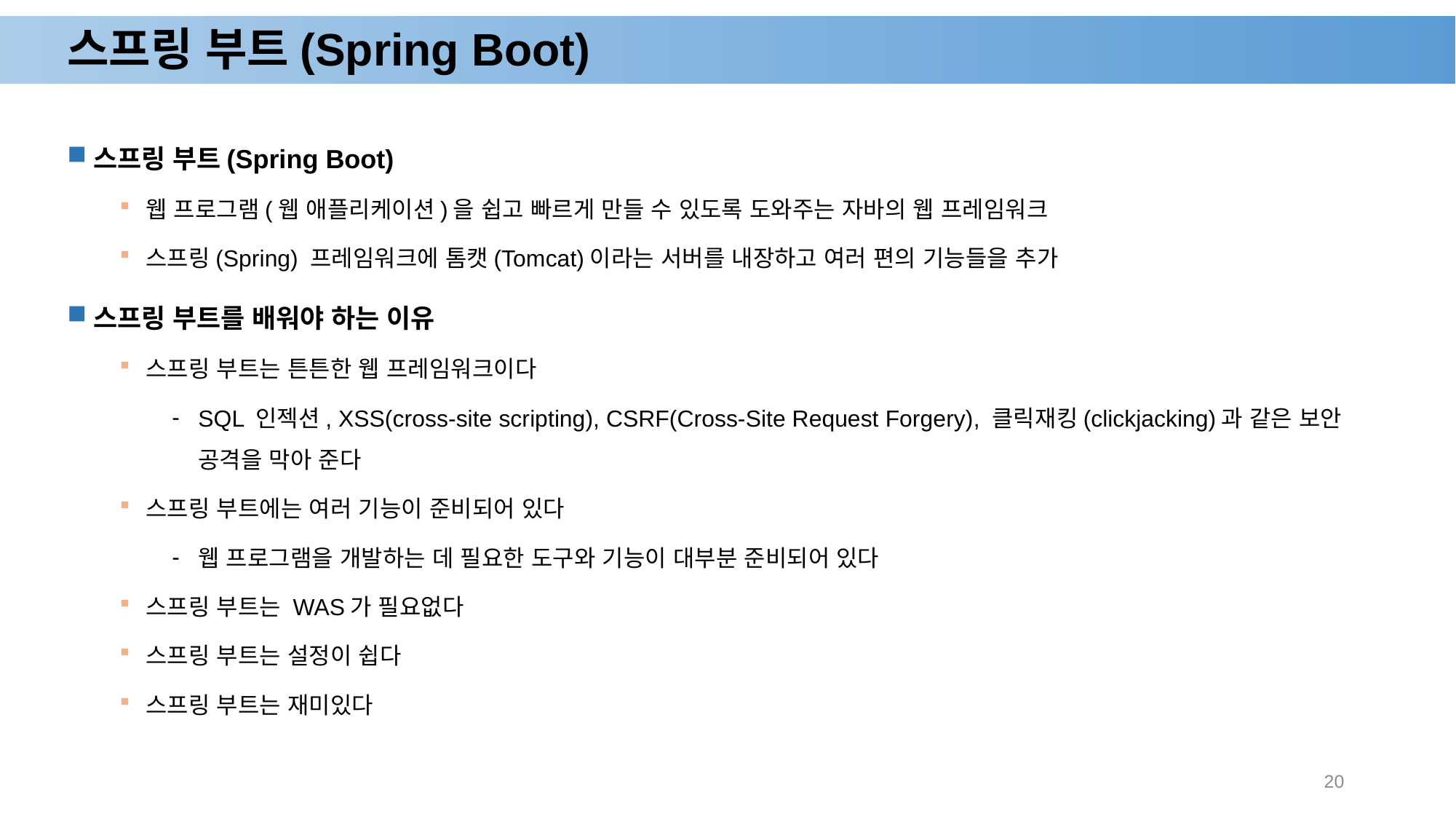

# 스프링 부트(Spring Boot)
스프링 부트(Spring Boot)
웹 프로그램(웹 애플리케이션)을 쉽고 빠르게 만들 수 있도록 도와주는 자바의 웹 프레임워크
스프링(Spring) 프레임워크에 톰캣(Tomcat)이라는 서버를 내장하고 여러 편의 기능들을 추가
스프링 부트를 배워야 하는 이유
스프링 부트는 튼튼한 웹 프레임워크이다
SQL 인젝션, XSS(cross-site scripting), CSRF(Cross-Site Request Forgery), 클릭재킹(clickjacking)과 같은 보안 공격을 막아 준다
스프링 부트에는 여러 기능이 준비되어 있다
웹 프로그램을 개발하는 데 필요한 도구와 기능이 대부분 준비되어 있다
스프링 부트는 WAS가 필요없다
스프링 부트는 설정이 쉽다
스프링 부트는 재미있다

20